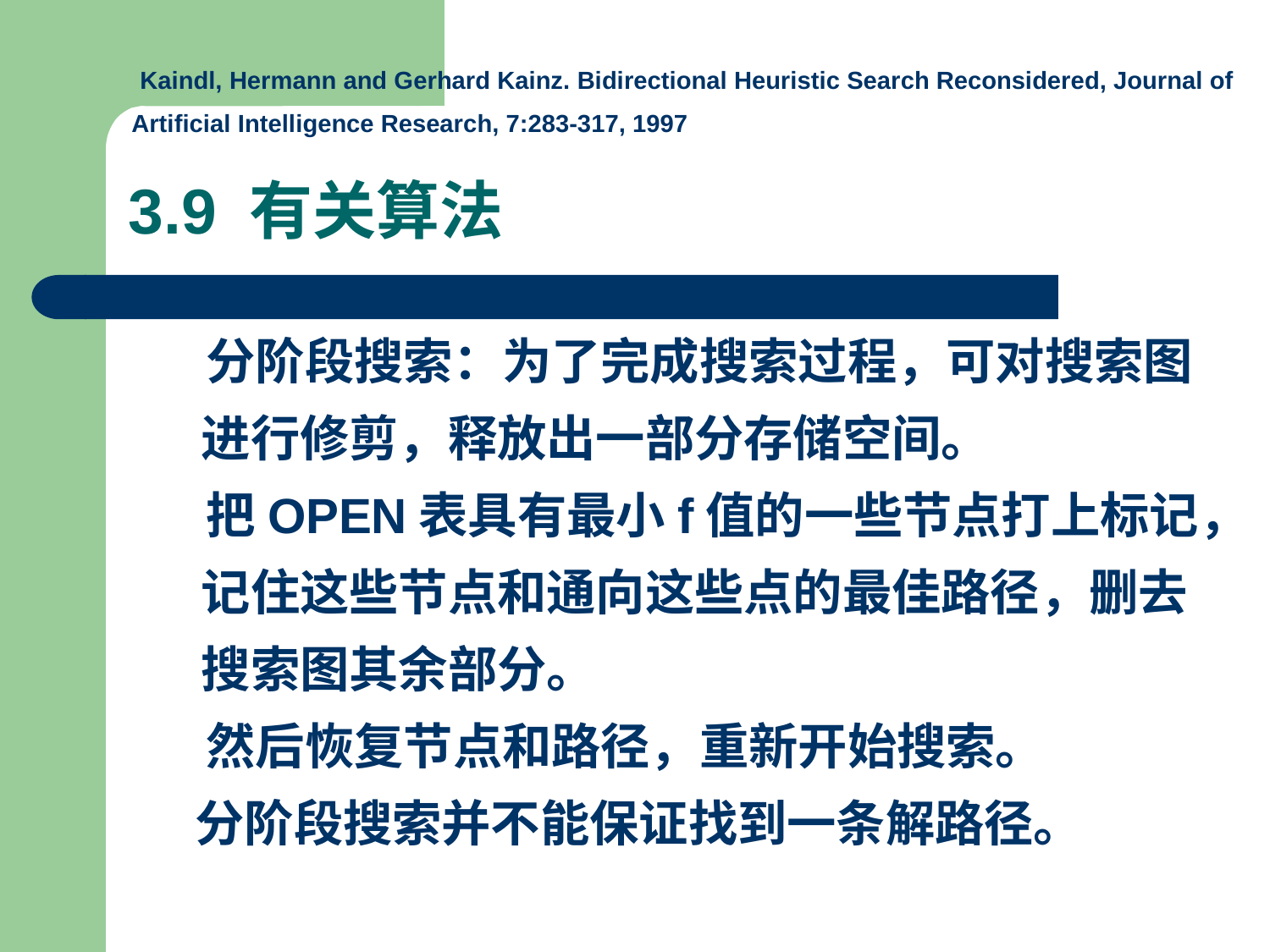

Kaindl, Hermann and Gerhard Kainz. Bidirectional Heuristic Search Reconsidered, Journal of Artificial Intelligence Research, 7:283-317, 1997
3.9 有关算法
      分阶段搜索：为了完成搜索过程，可对搜索图进行修剪，释放出一部分存储空间。
      把OPEN表具有最小f值的一些节点打上标记，记住这些节点和通向这些点的最佳路径，删去搜索图其余部分。
      然后恢复节点和路径，重新开始搜索。
     分阶段搜索并不能保证找到一条解路径。
82